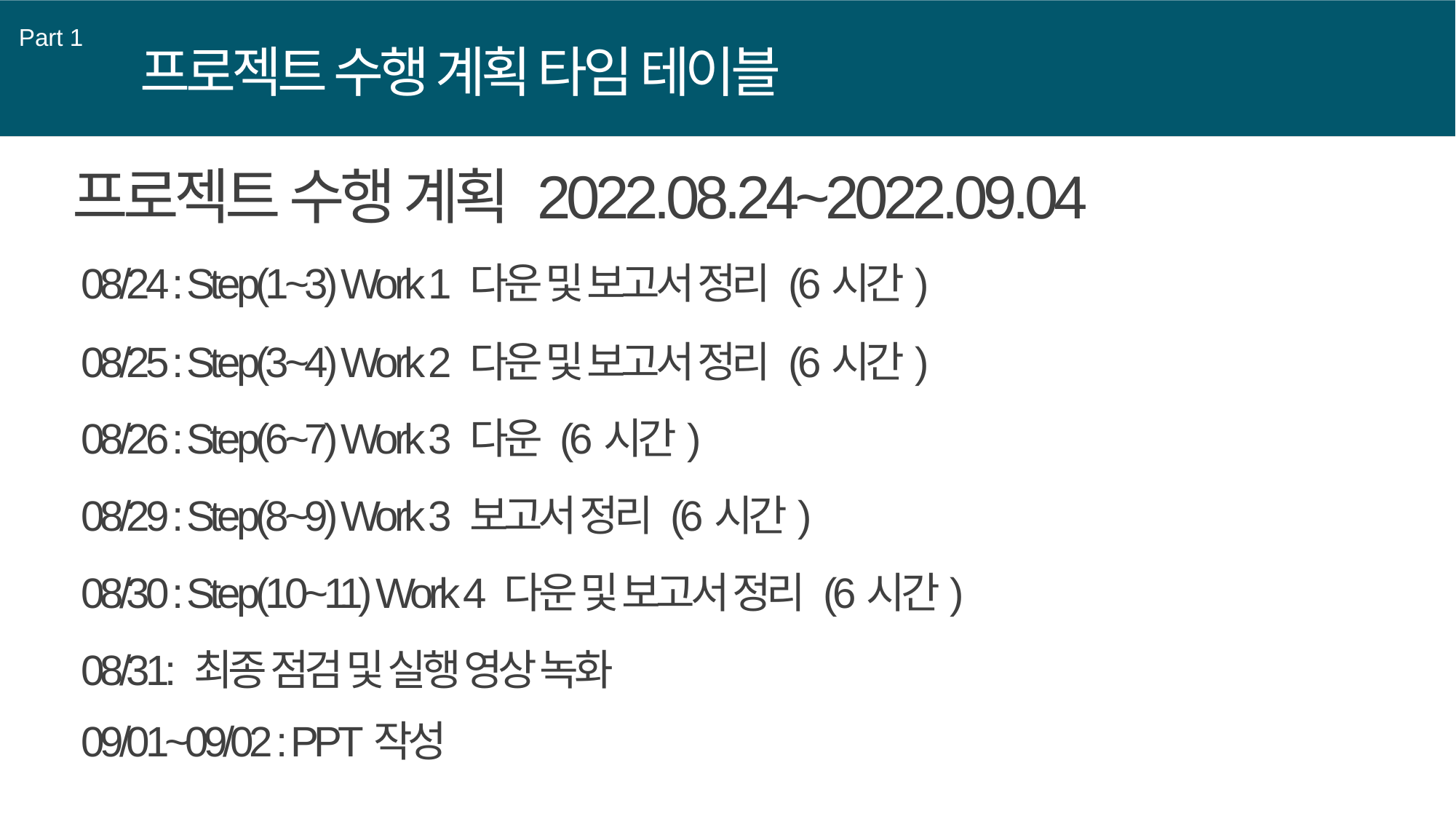

Part 1
프로젝트 수행 계획 타임 테이블
프로젝트 수행 계획 2022.08.24~2022.09.04
08/24 : Step(1~3) Work 1 다운 및 보고서 정리 (6시간)
08/25 : Step(3~4) Work 2 다운 및 보고서 정리 (6시간)
08/26 : Step(6~7) Work 3 다운 (6시간)
08/29 : Step(8~9) Work 3 보고서 정리 (6시간)
08/30 : Step(10~11) Work 4 다운 및 보고서 정리 (6시간)
08/31: 최종 점검 및 실행 영상 녹화
09/01~09/02 : PPT작성